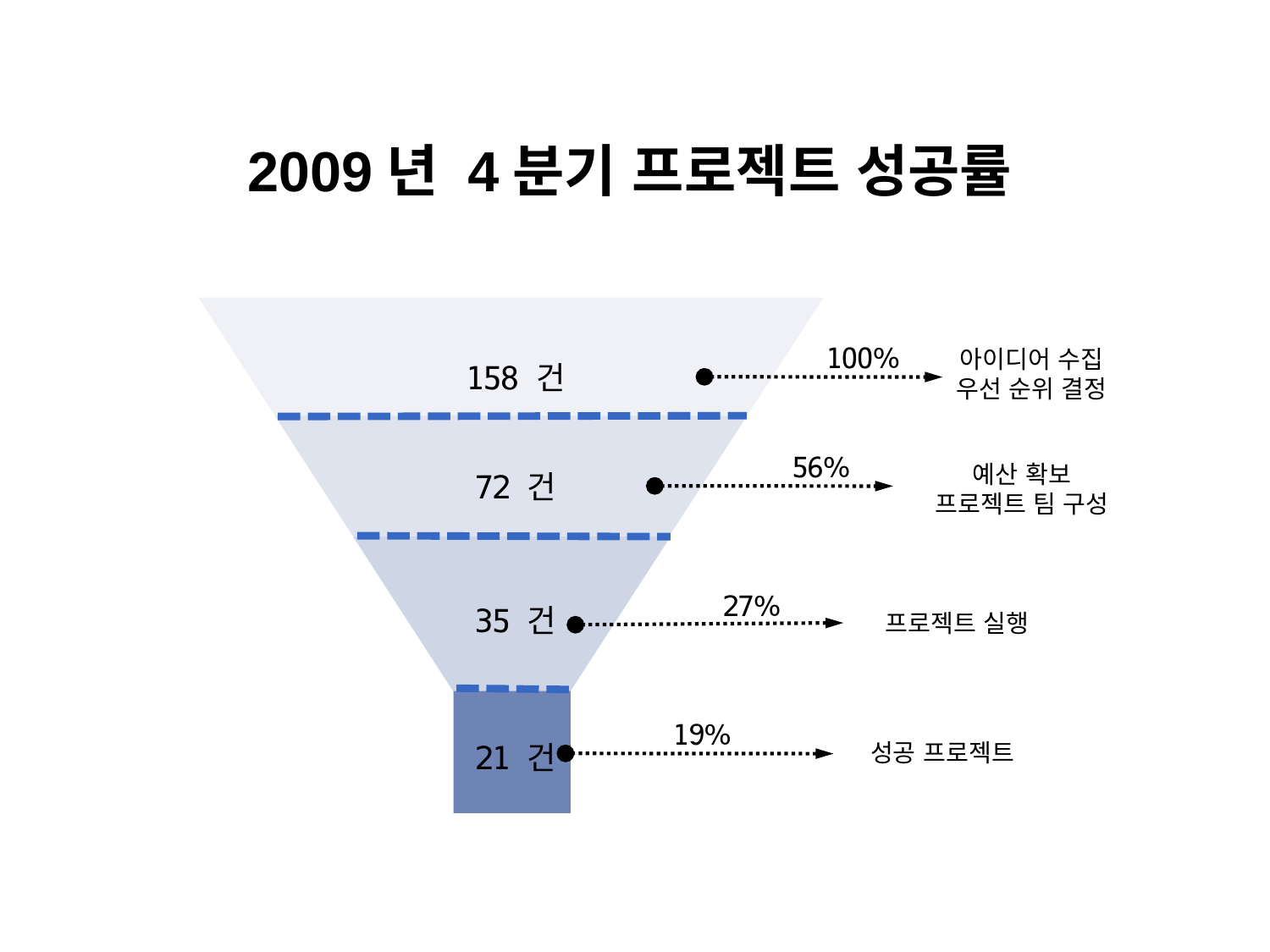

2009년 4분기 프로젝트 성공률

100%
아이디어 수집
우선 순위 결정
158 건
56%
예산 확보
프로젝트 팀 구성
72 건
27%
35 건
프로젝트 실행
19%
성공 프로젝트
21 건